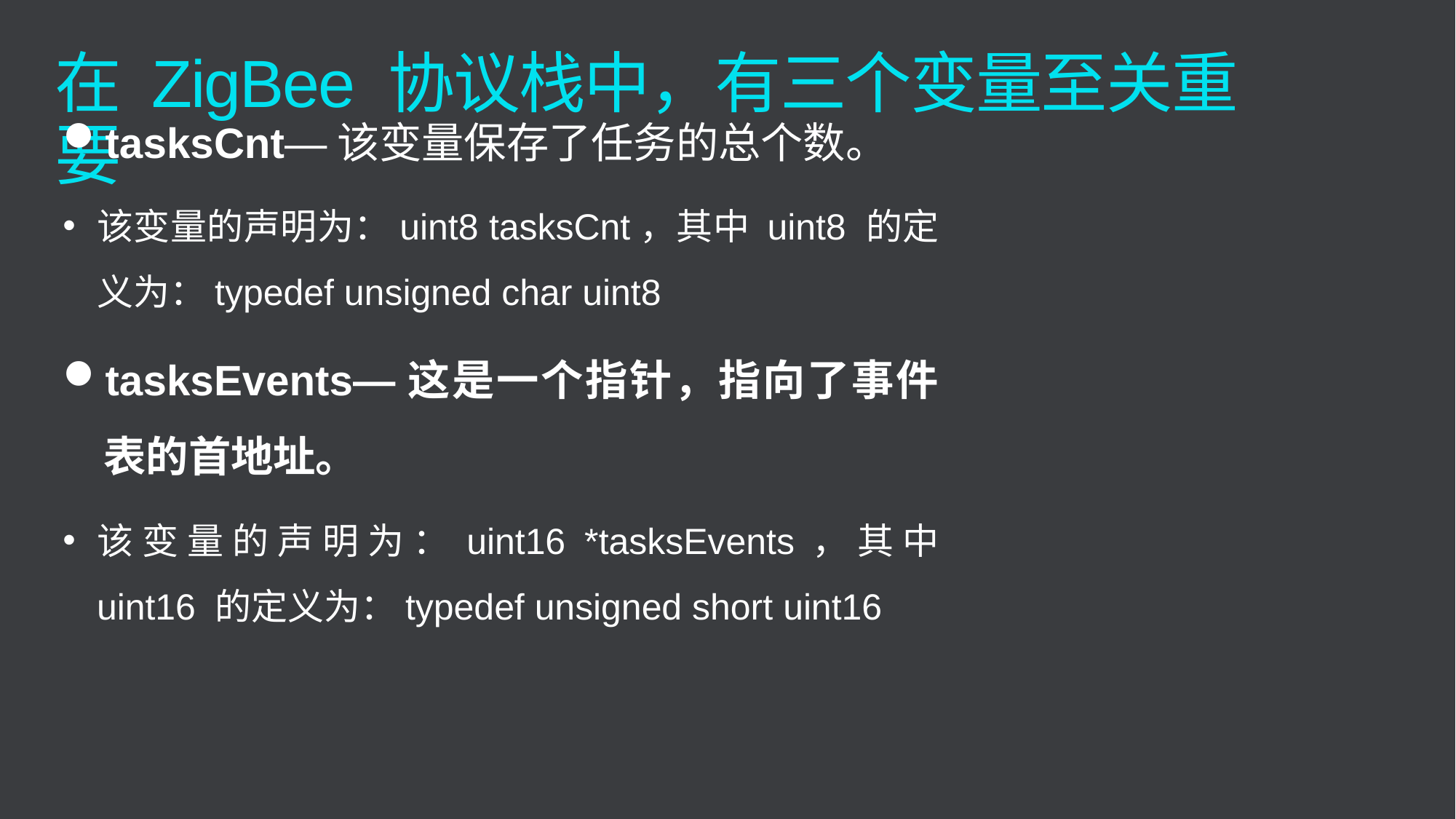

tasksCnt—该变量保存了任务的总个数。
该变量的声明为：uint8 tasksCnt，其中 uint8 的定义为：typedef unsigned char uint8
tasksEvents—这是一个指针，指向了事件表的首地址。
该变量的声明为：uint16 *tasksEvents，其中 uint16 的定义为：typedef unsigned short uint16

# 在 ZigBee 协议栈中，有三个变量至关重要